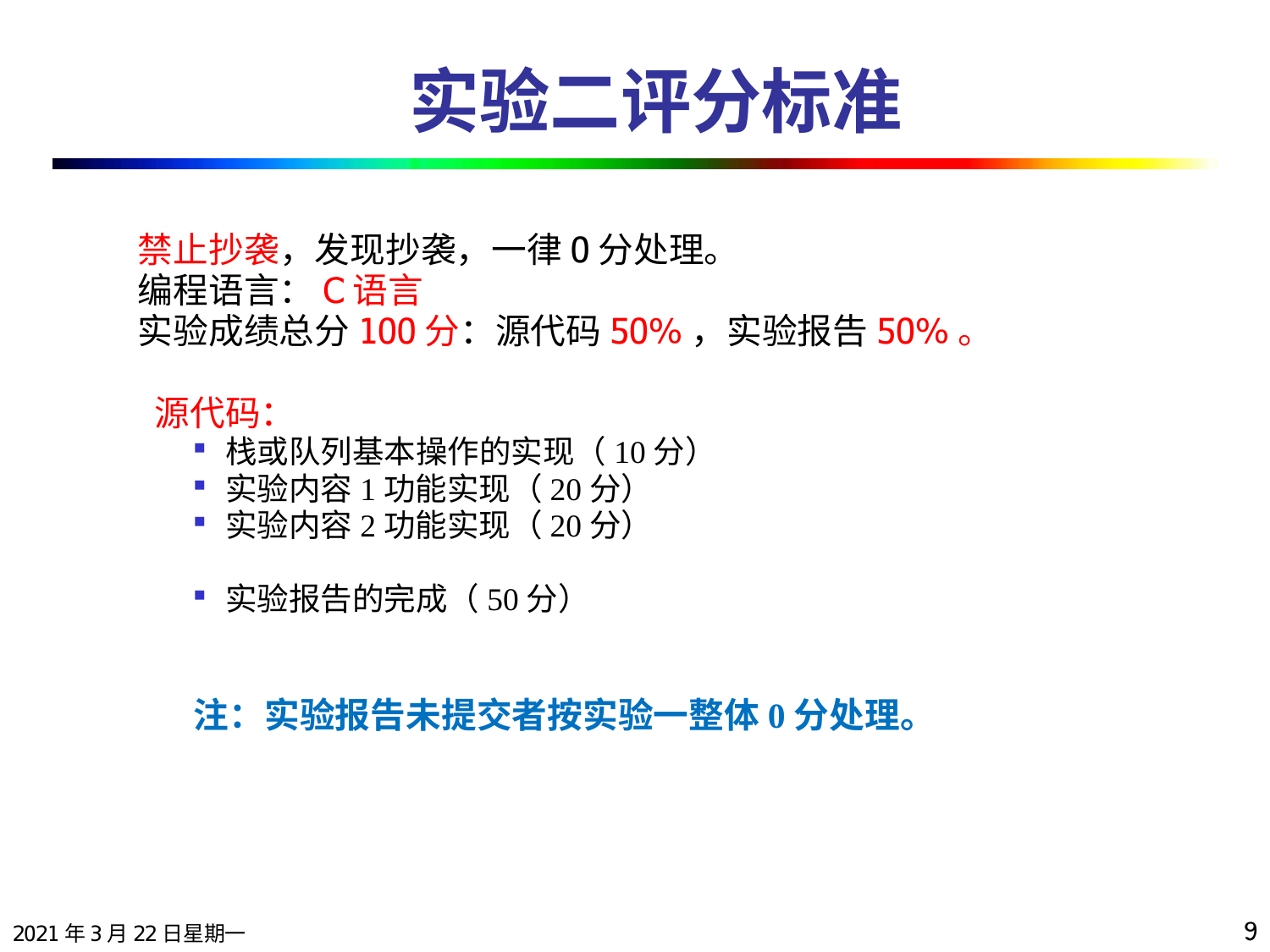

# 实验二评分标准

        禁止抄袭，发现抄袭，一律0分处理。
        编程语言：C语言
        实验成绩总分100分：源代码50%，实验报告50%。

  源代码：
栈或队列基本操作的实现（10分）
实验内容1功能实现（20分）
实验内容2功能实现（20分）

实验报告的完成（50分）

注：实验报告未提交者按实验一整体0分处理。

2021年3月22日星期一
9